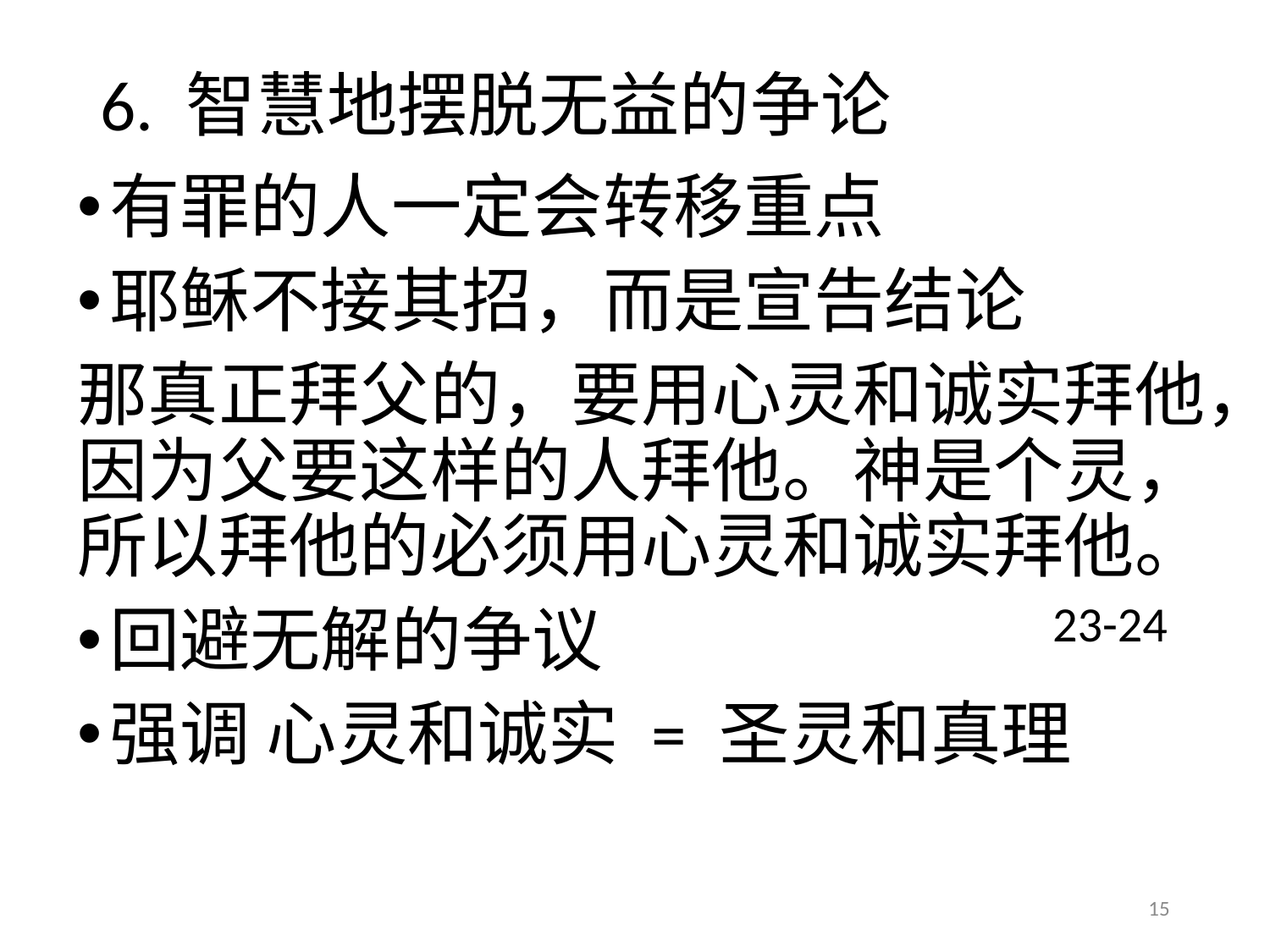

# 6. 智慧地摆脱无益的争论
有罪的人一定会转移重点
耶稣不接其招，而是宣告结论
那真正拜父的，要用心灵和诚实拜他，因为父要这样的人拜他。神是个灵，所以拜他的必须用心灵和诚实拜他。
回避无解的争议
强调 心灵和诚实 = 圣灵和真理
23-24
15